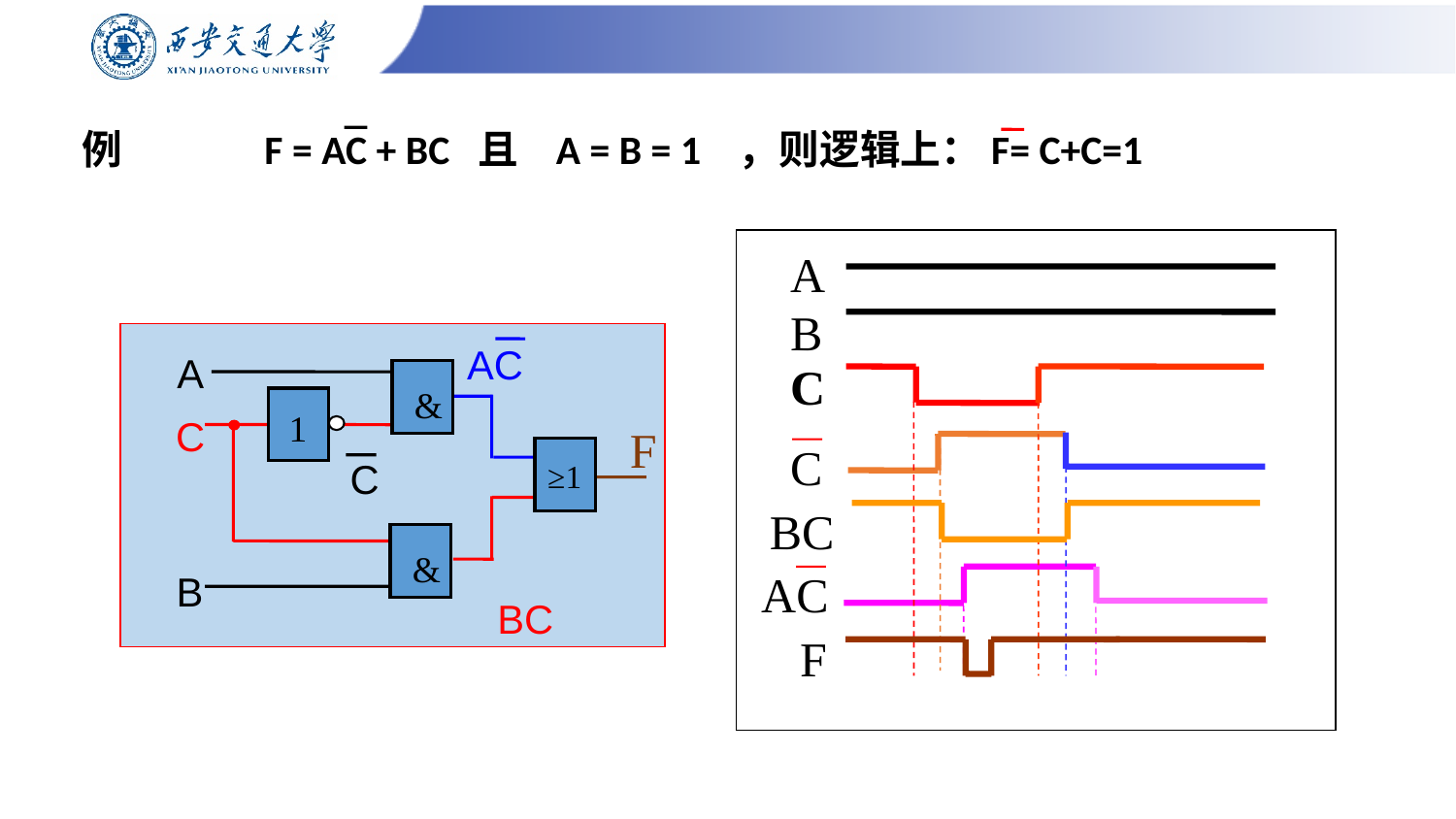

# 例
F = AC + BC  且   A = B = 1   ，则逻辑上：F= C+C=1

A

B

C

C

BC

AC

F

AC

A

&

1

C
F

≥1
C

&

B

BC